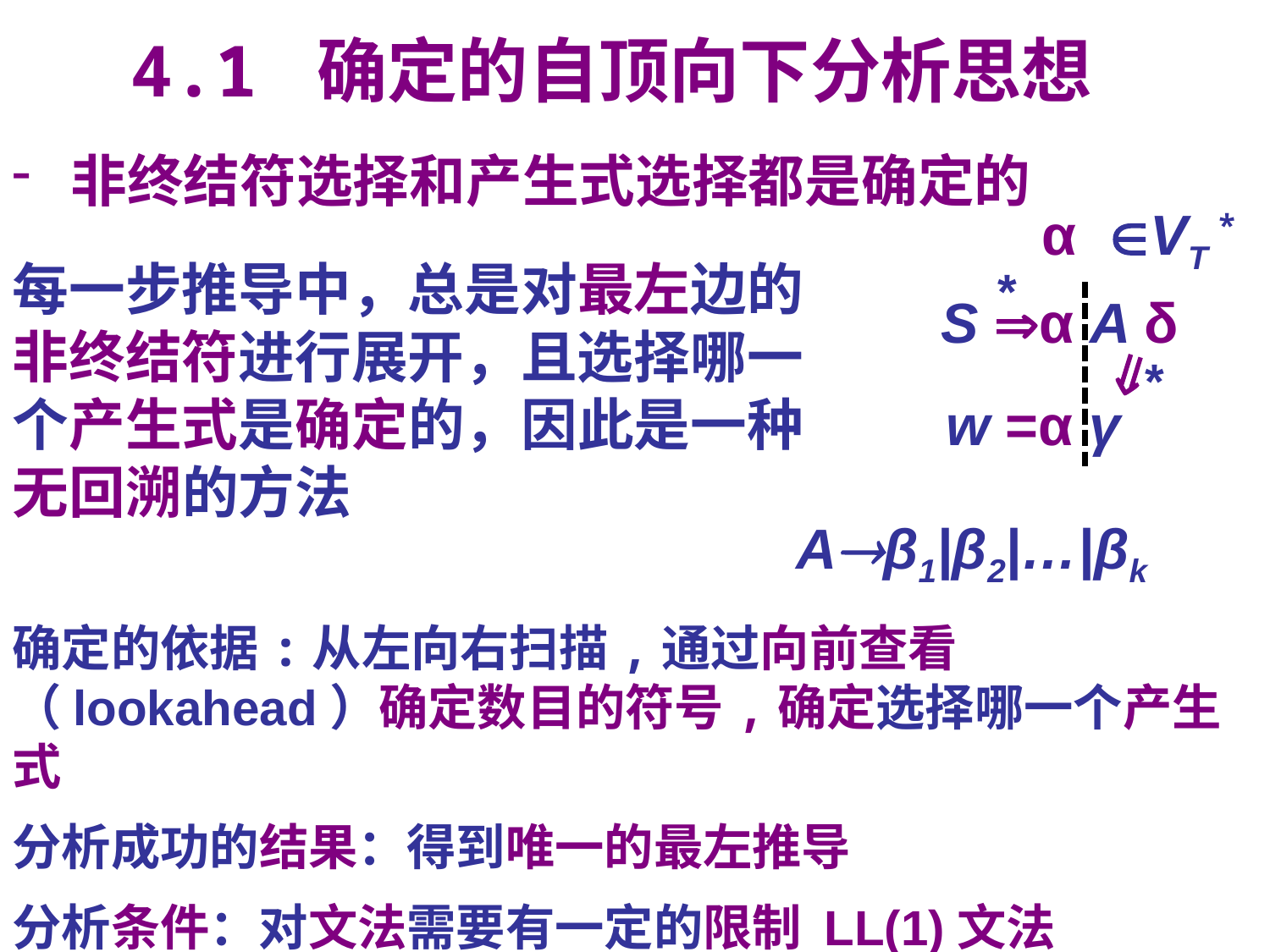

4.1 确定的自顶向下分析思想
  非终结符选择和产生式选择都是确定的
α ∈VT *
每一步推导中，总是对最左边的非终结符进行展开，且选择哪一个产生式是确定的，因此是一种无回溯的方法
*
S ⇒α A δ
*
⇒
w =α γ
A→β1|β2|…|βk
确定的依据:从左向右扫描,通过向前查看（lookahead）确定数目的符号,确定选择哪一个产生式

分析成功的结果：得到唯一的最左推导

分析条件：对文法需要有一定的限制 LL(1)文法